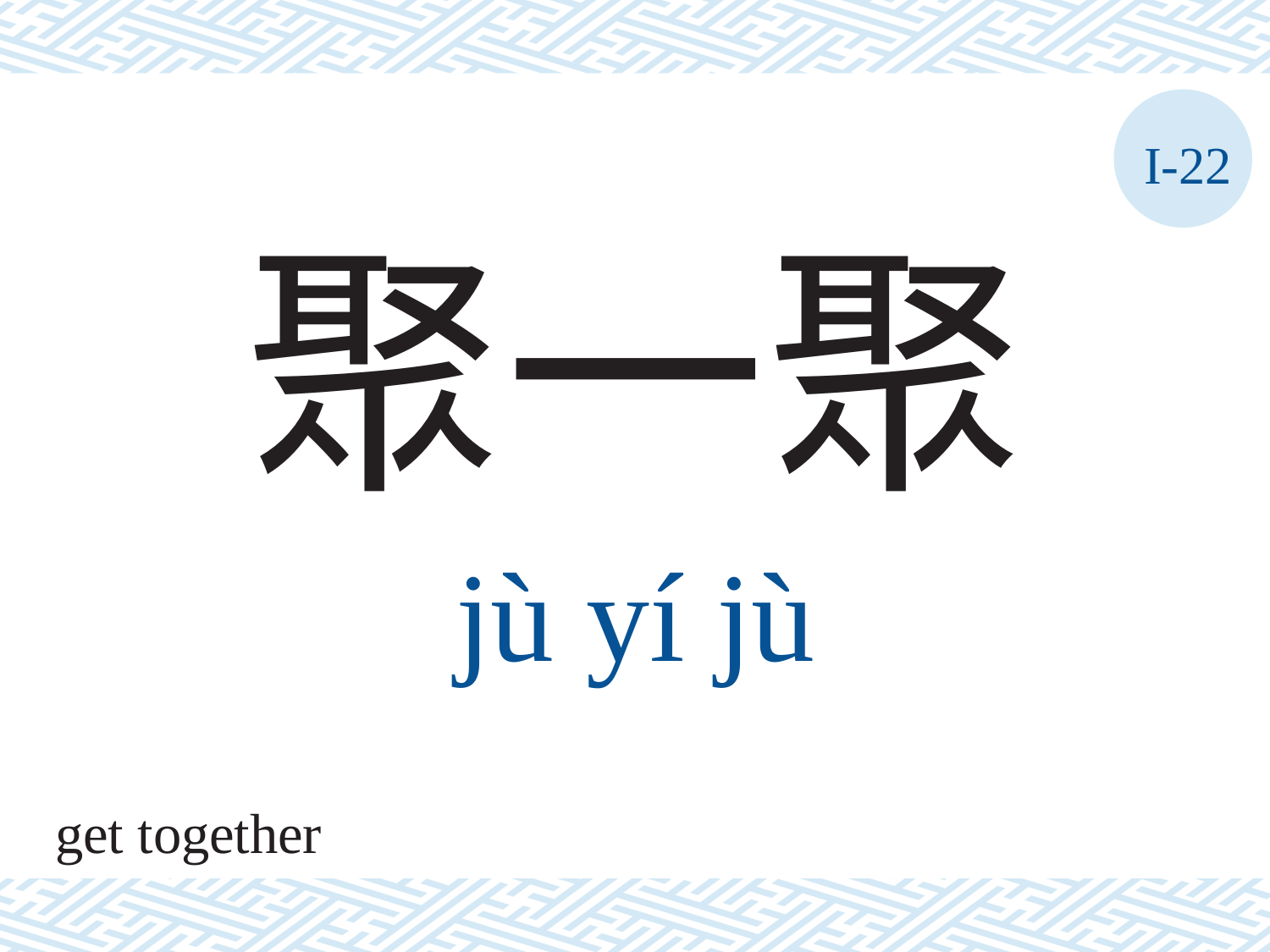

I-22
聚一聚
jù	yí	jù
get together